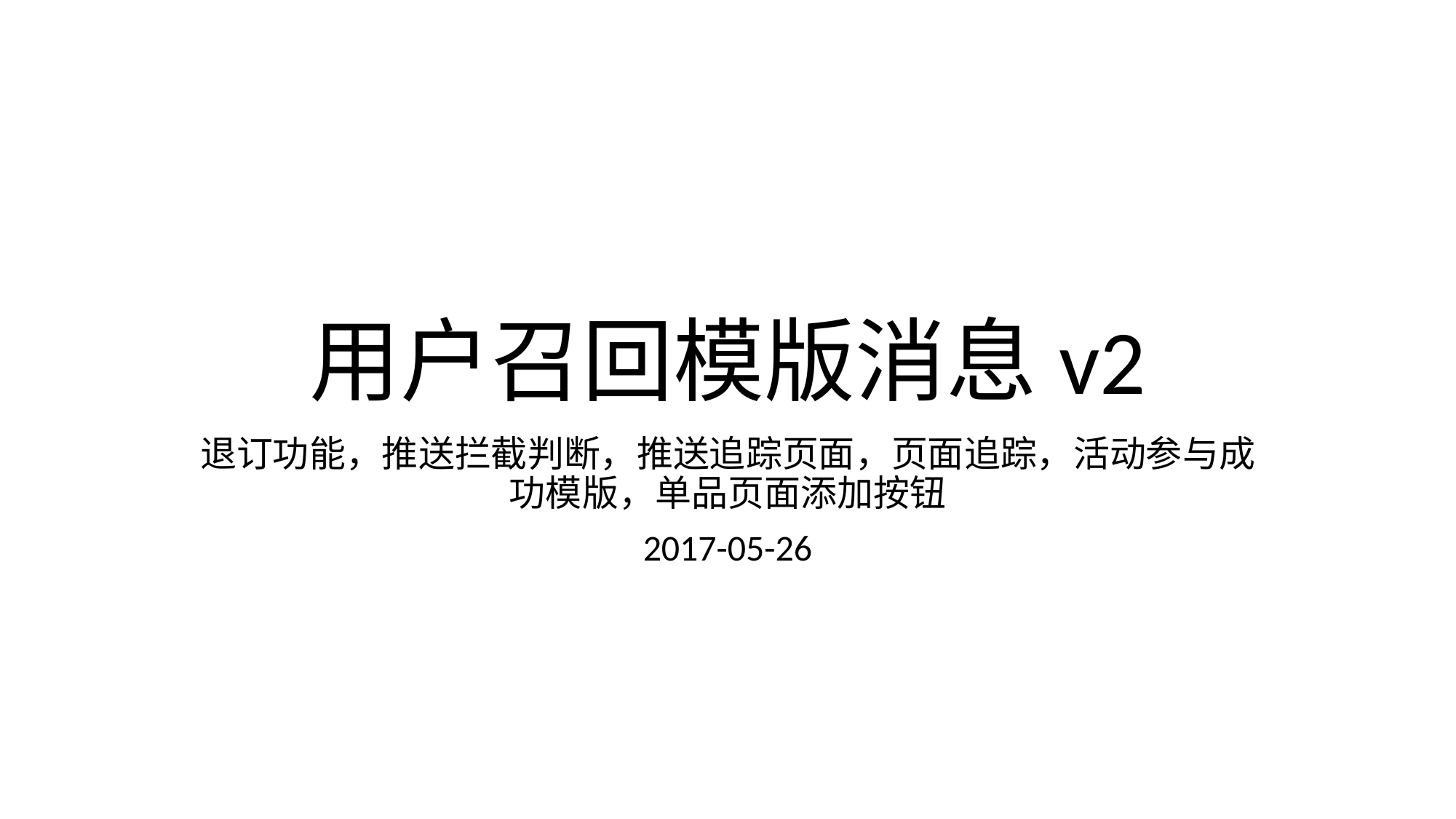

# 用户召回模版消息v2
退订功能，推送拦截判断，推送追踪页面，页面追踪，活动参与成功模版，单品页面添加按钮
2017-05-26